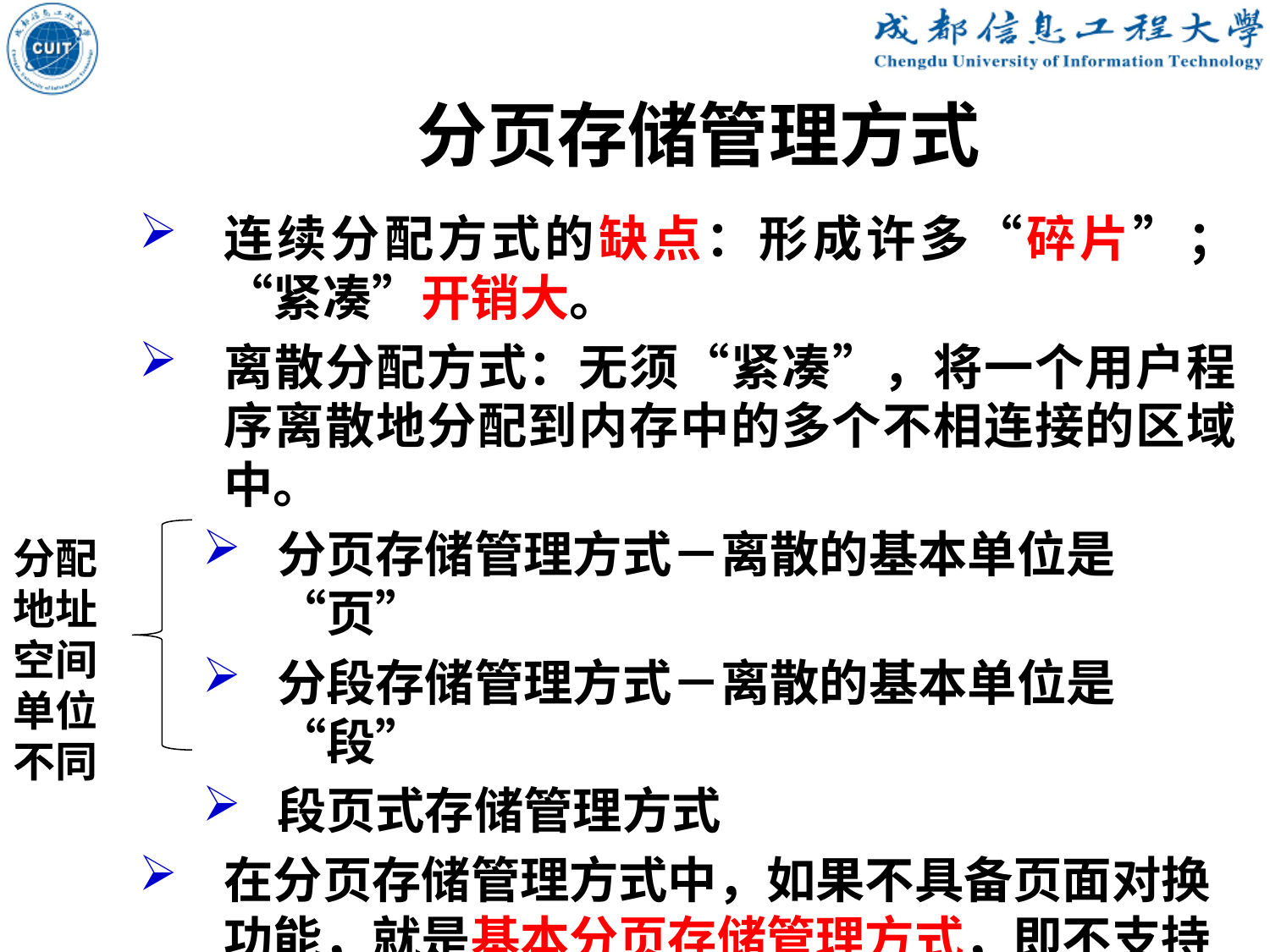

分页存储管理方式
连续分配方式的缺点：形成许多“碎片”；“紧凑”开销大。
离散分配方式：无须“紧凑”，将一个用户程序离散地分配到内存中的多个不相连接的区域中。
分页存储管理方式－离散的基本单位是“页”
分段存储管理方式－离散的基本单位是“段”
段页式存储管理方式
在分页存储管理方式中，如果不具备页面对换功能，就是基本分页存储管理方式，即不支持虚拟存储器的功能

分配地址空间单位不同